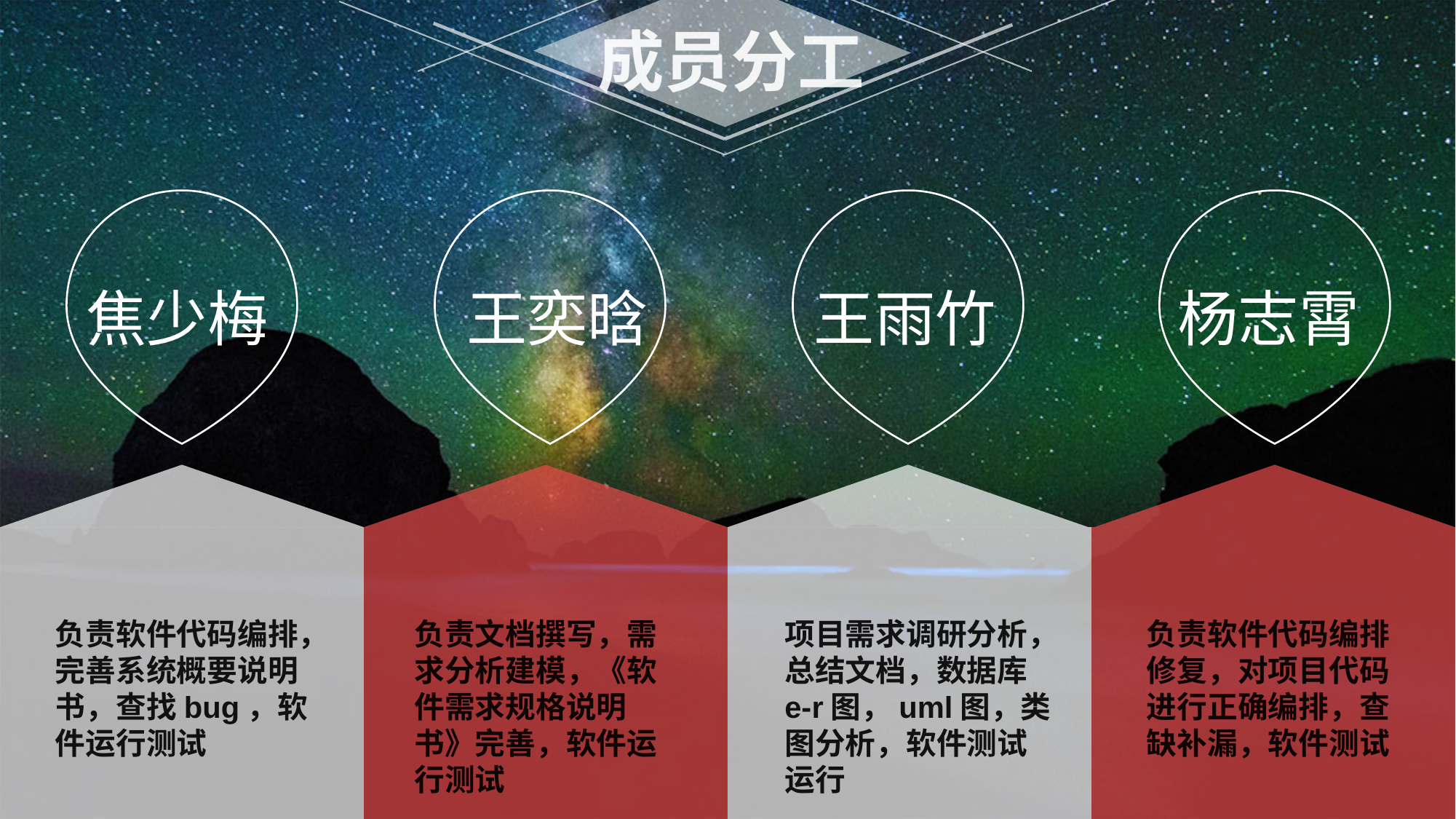

成员分工

焦少梅
王奕晗
王雨竹
杨志霄

负责软件代码编排，完善系统概要说明书，查找bug，软件运行测试
负责文档撰写，需求分析建模，《软件需求规格说明书》完善，软件运行测试
项目需求调研分析，总结文档，数据库e-r图，uml图，类图分析，软件测试运行
负责软件代码编排修复，对项目代码进行正确编排，查缺补漏，软件测试